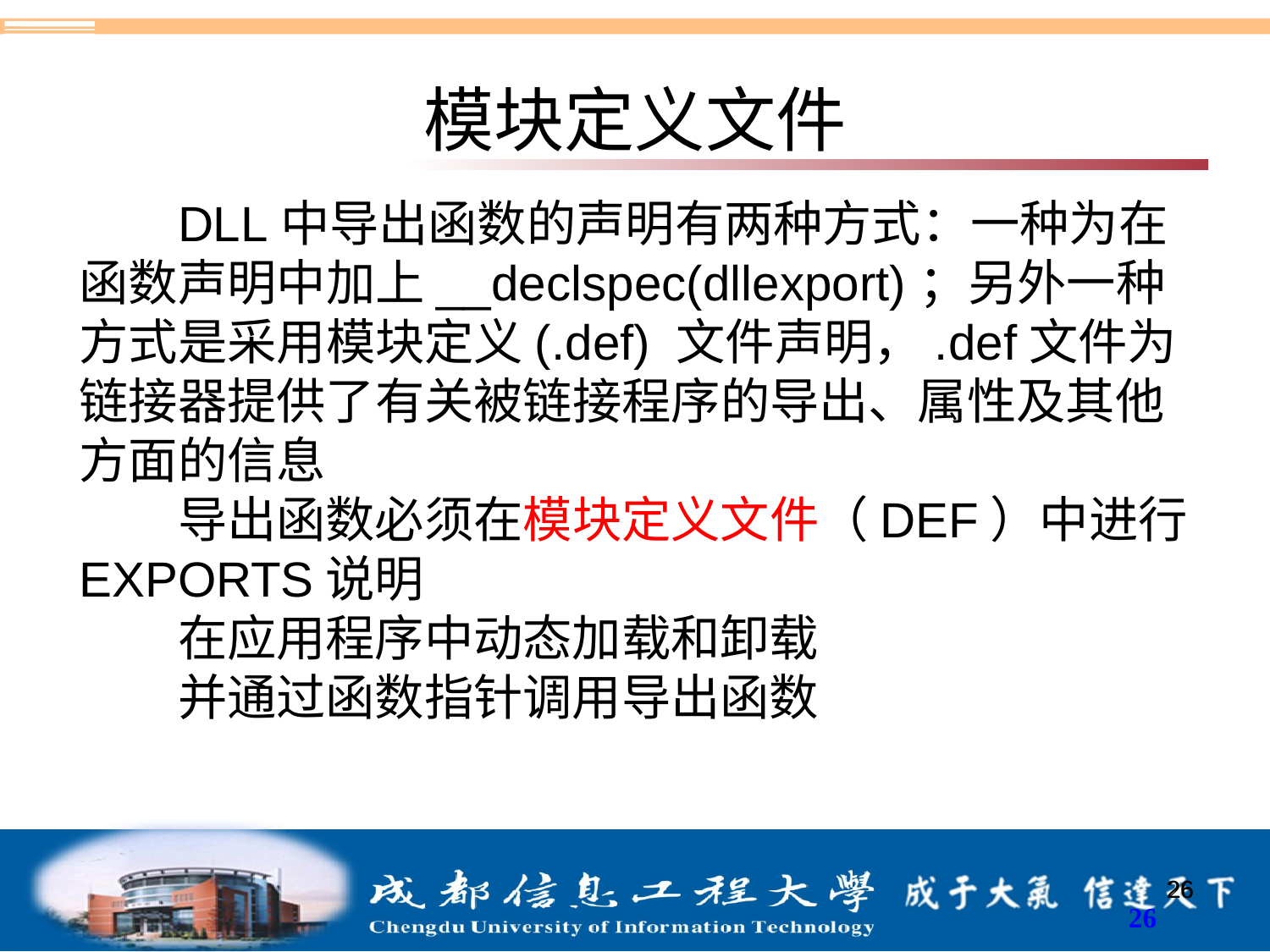

# 模块定义文件
DLL中导出函数的声明有两种方式：一种为在函数声明中加上__declspec(dllexport)；另外一种方式是采用模块定义(.def) 文件声明，.def文件为链接器提供了有关被链接程序的导出、属性及其他方面的信息
导出函数必须在模块定义文件（DEF）中进行EXPORTS说明
在应用程序中动态加载和卸载
并通过函数指针调用导出函数
26